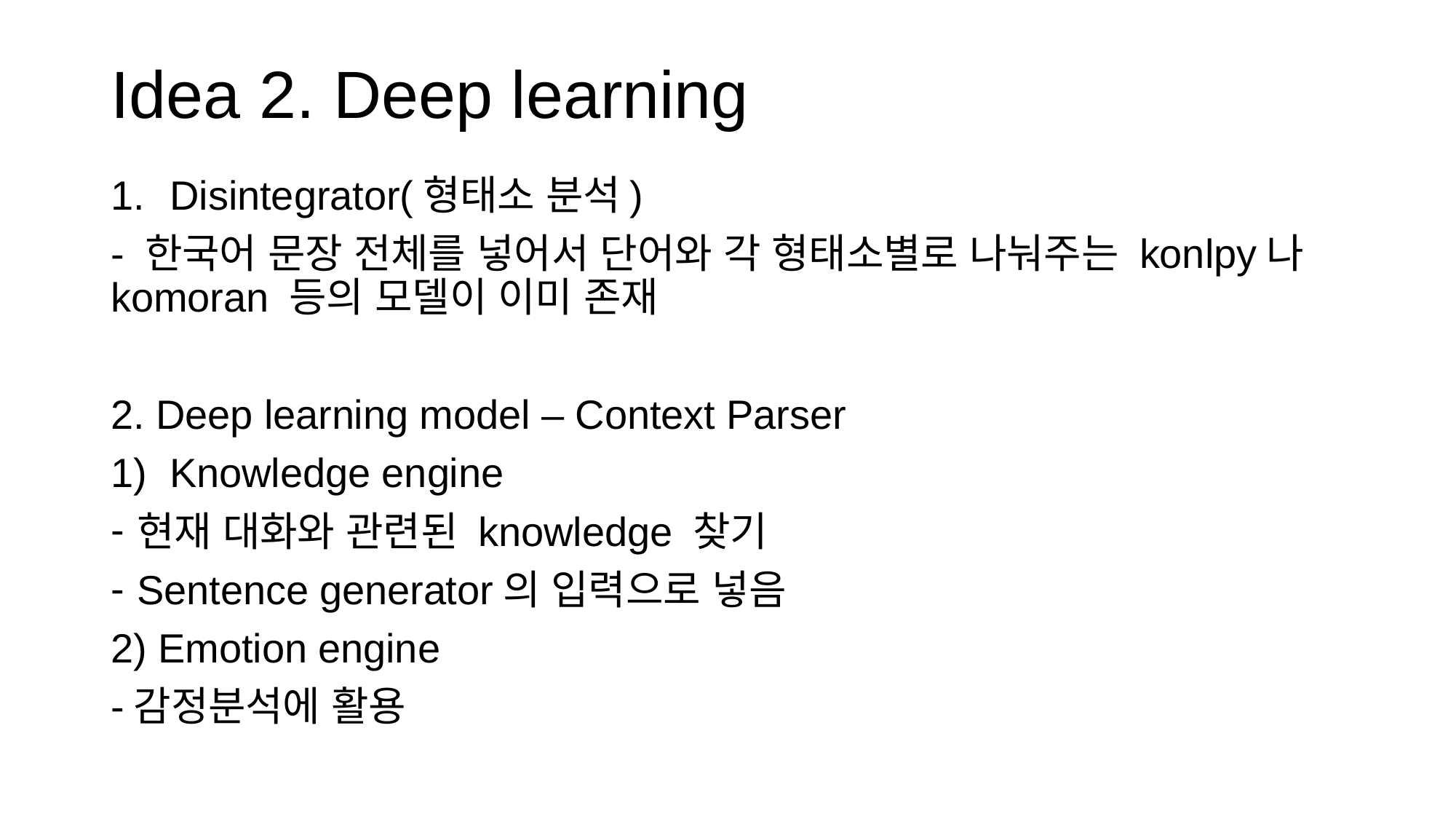

# Idea 2. Deep learning
Disintegrator(형태소 분석)
- 한국어 문장 전체를 넣어서 단어와 각 형태소별로 나눠주는 konlpy나 komoran 등의 모델이 이미 존재

2. Deep learning model – Context Parser
Knowledge engine
현재 대화와 관련된 knowledge 찾기
Sentence generator의 입력으로 넣음
2) Emotion engine
-감정분석에 활용